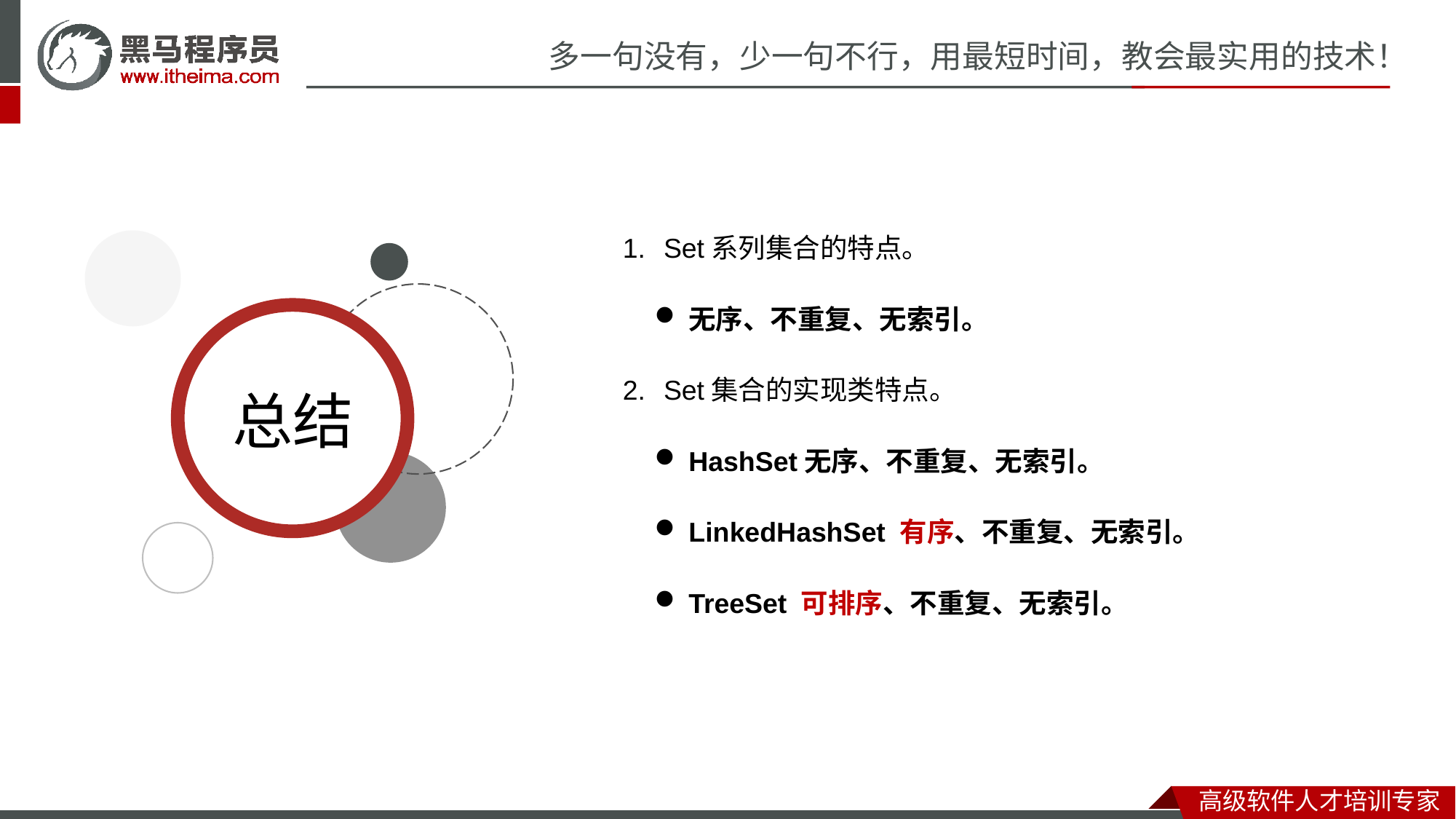

Set系列集合的特点。
无序、不重复、无索引。
Set集合的实现类特点。
HashSet无序、不重复、无索引。
LinkedHashSet 有序、不重复、无索引。
TreeSet 可排序、不重复、无索引。